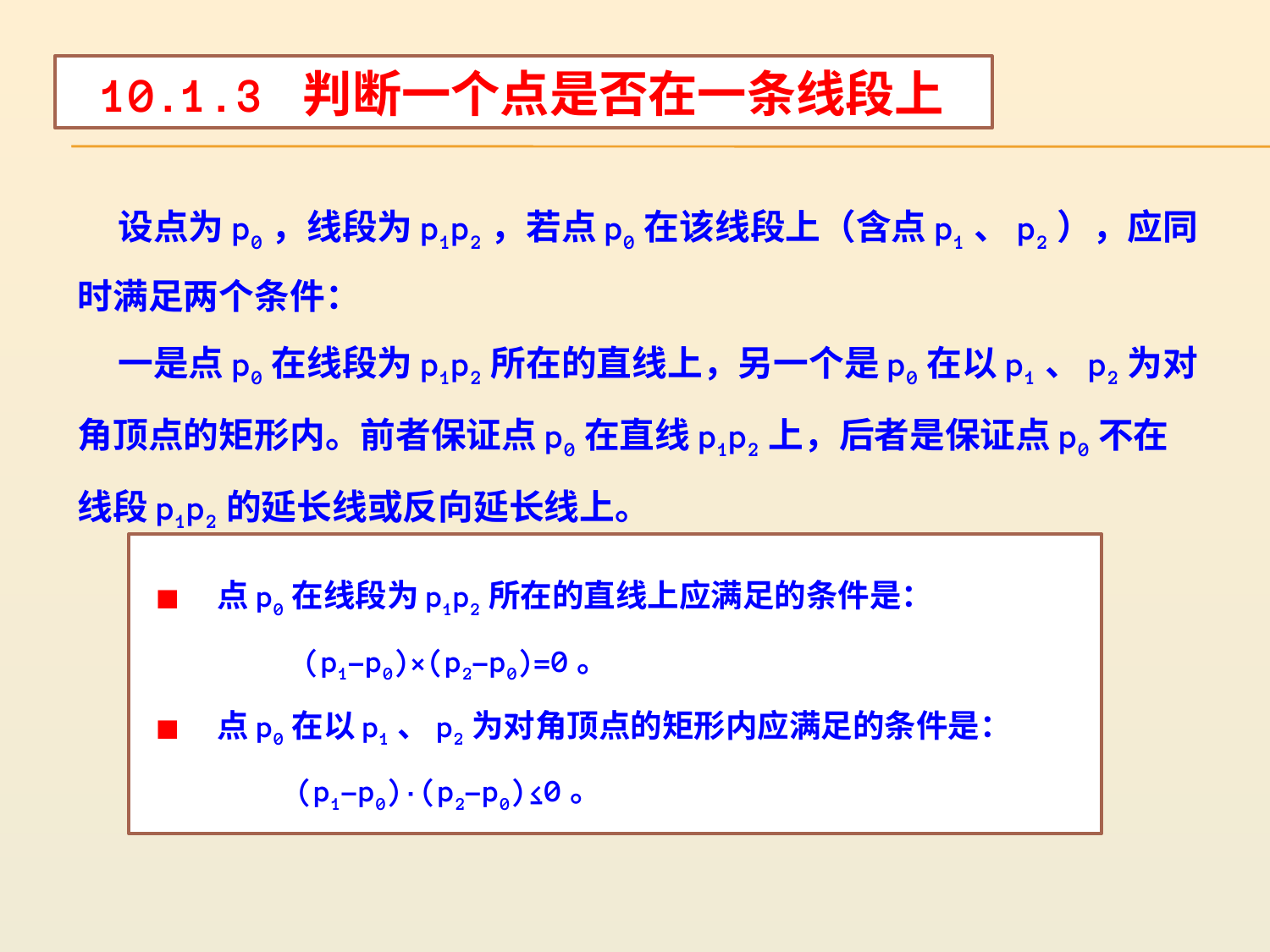

10.1.3 判断一个点是否在一条线段上
    设点为p0，线段为p1p2，若点p0在该线段上（含点p1、p2），应同时满足两个条件：
    一是点p0在线段为p1p2所在的直线上，另一个是p0在以p1、p2为对角顶点的矩形内。前者保证点p0在直线p1p2上，后者是保证点p0不在线段p1p2的延长线或反向延长线上。
点p0在线段为p1p2所在的直线上应满足的条件是：                               (p1-p0)×(p2-p0)=0。
点p0在以p1、p2为对角顶点的矩形内应满足的条件是：                   (p1-p0)·(p2-p0)≤0。